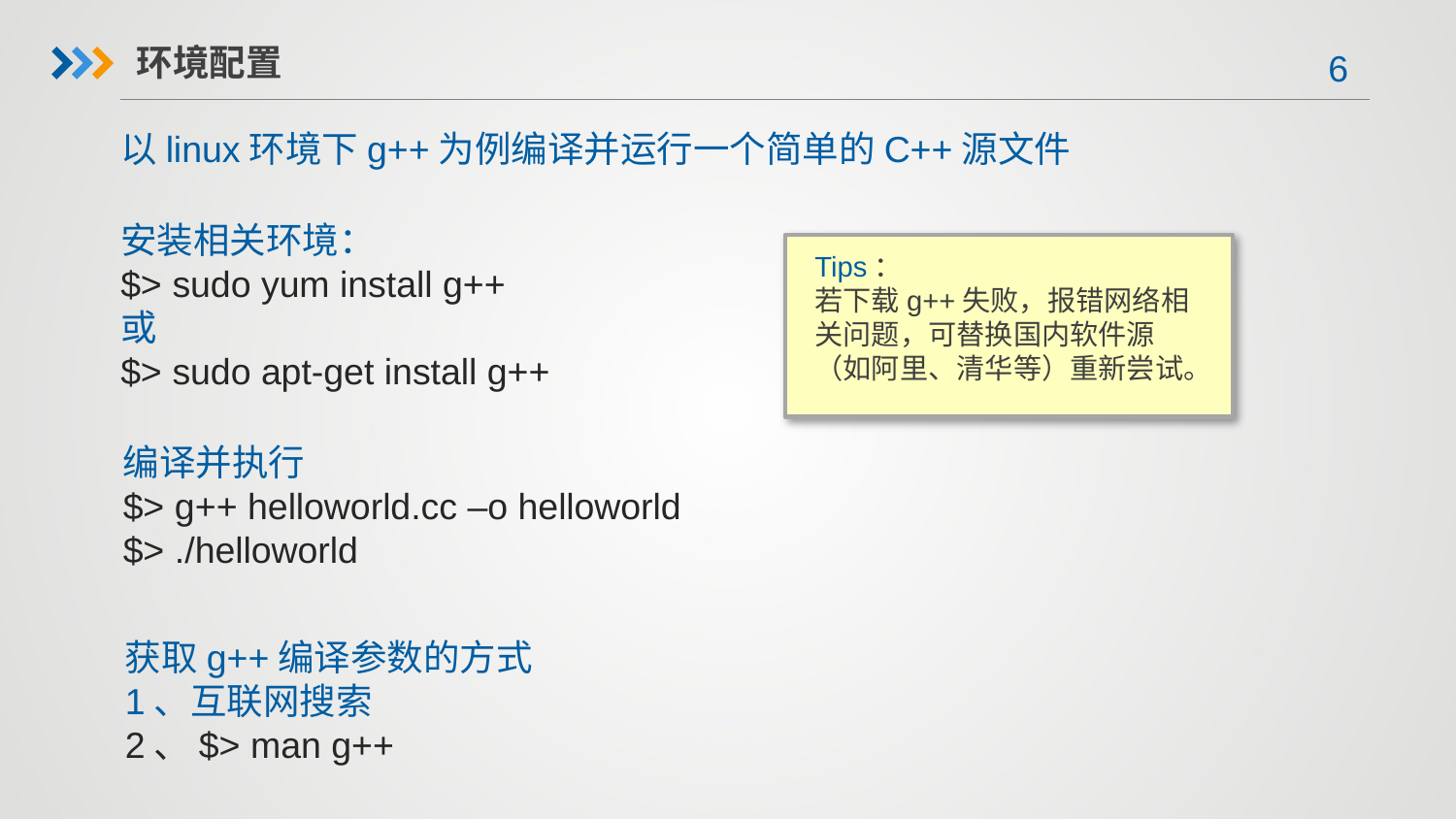

环境配置
以linux环境下g++为例编译并运行一个简单的C++源文件
安装相关环境：
$> sudo yum install g++
或
$> sudo apt-get install g++

Tips：
若下载g++失败，报错网络相关问题，可替换国内软件源（如阿里、清华等）重新尝试。
编译并执行
$> g++ helloworld.cc –o helloworld
$> ./helloworld
获取g++编译参数的方式
1、互联网搜索
2、$> man g++